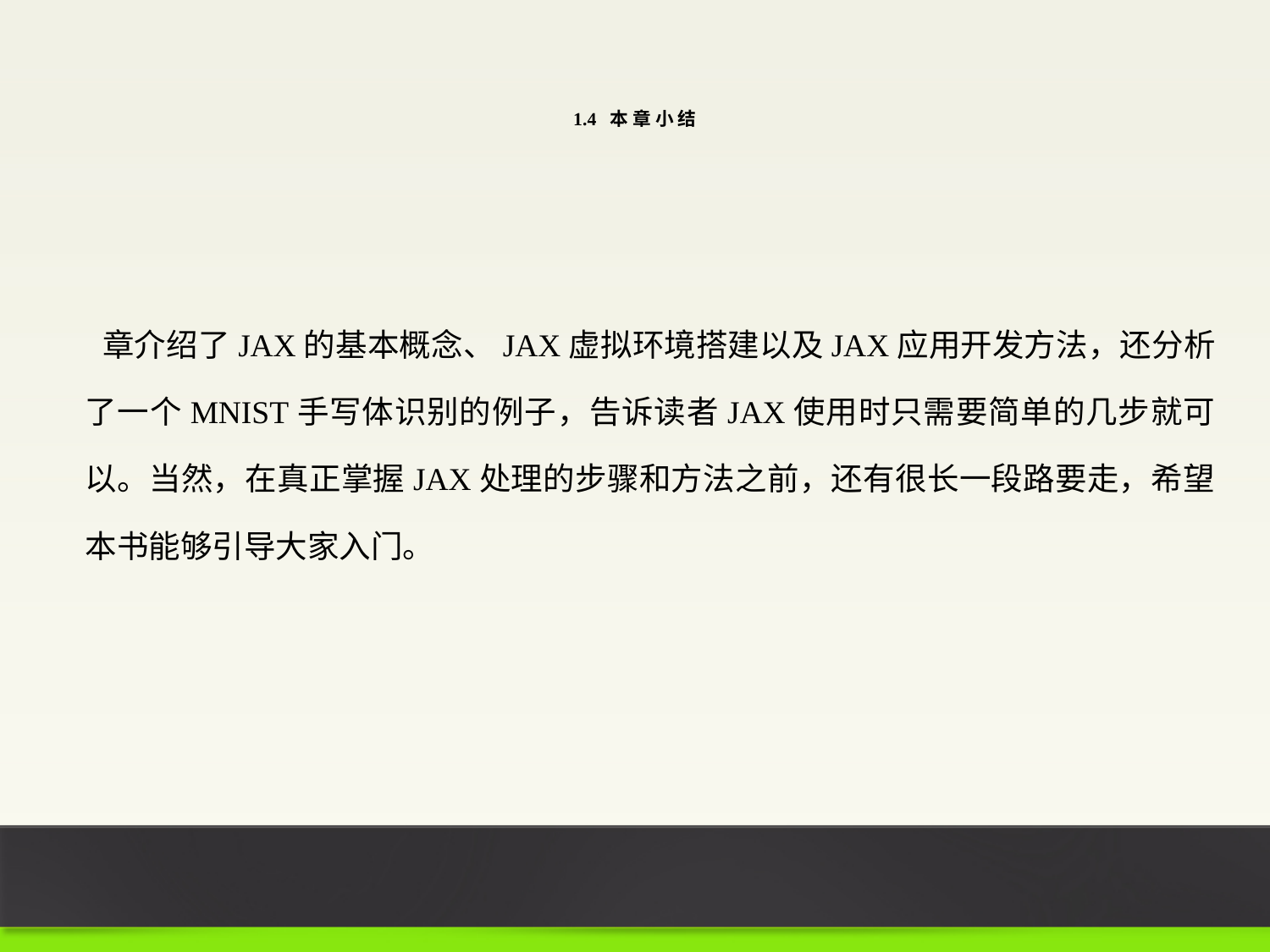

1.4  本 章 小 结
章介绍了JAX的基本概念、JAX虚拟环境搭建以及JAX应用开发方法，还分析了一个MNIST手写体识别的例子，告诉读者JAX使用时只需要简单的几步就可以。当然，在真正掌握JAX处理的步骤和方法之前，还有很长一段路要走，希望本书能够引导大家入门。